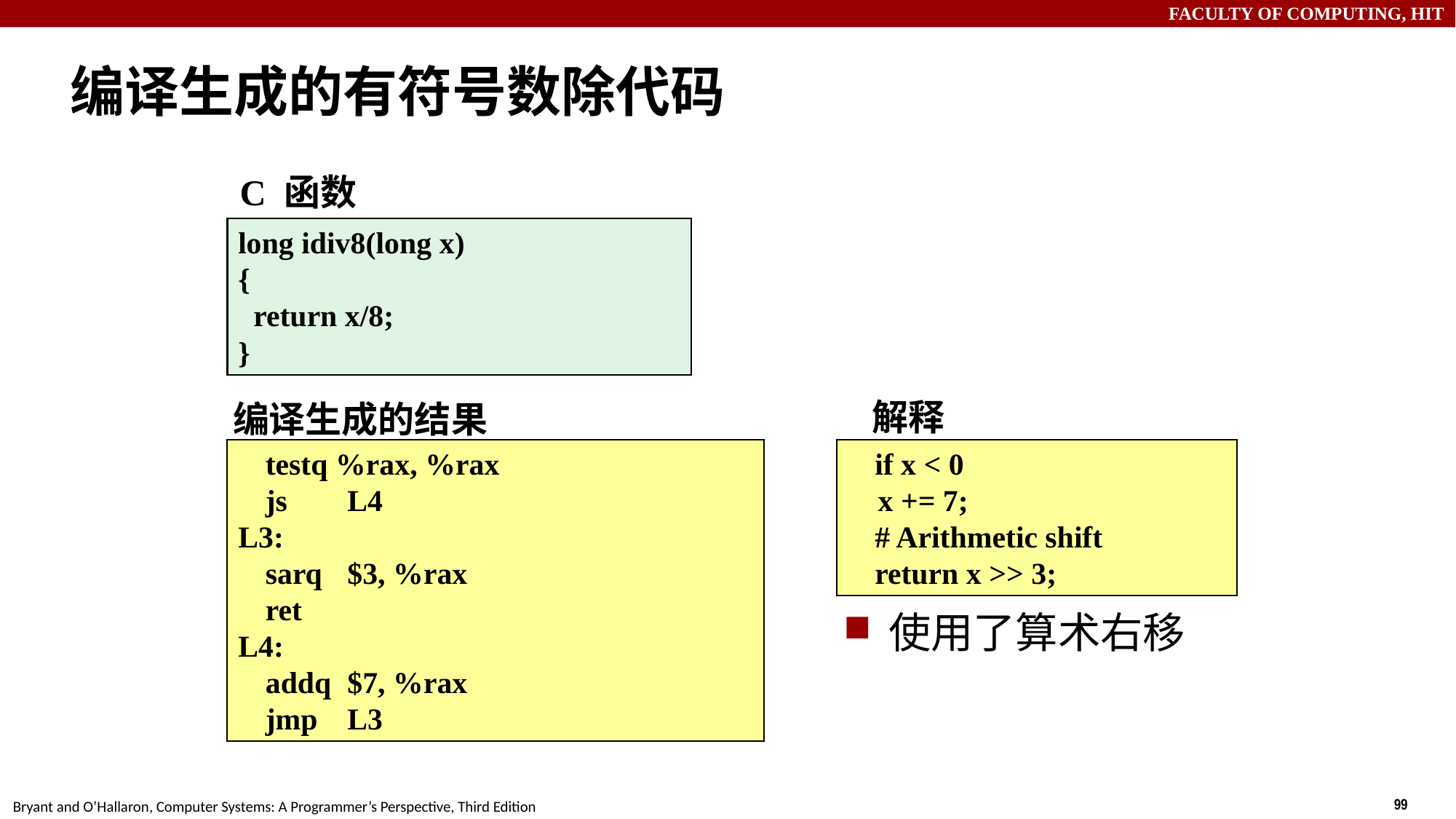

# 编译生成的有符号数除代码

C 函数
long idiv8(long x)
{
  return x/8;
}
解释
	if x < 0
    x += 7;
	# Arithmetic shift
	return x >> 3;
使用了算术右移
编译生成的结果
	testq %rax, %rax
	js	L4
L3:
	sarq	$3, %rax
	ret
L4:
	addq	$7, %rax
	jmp	L3